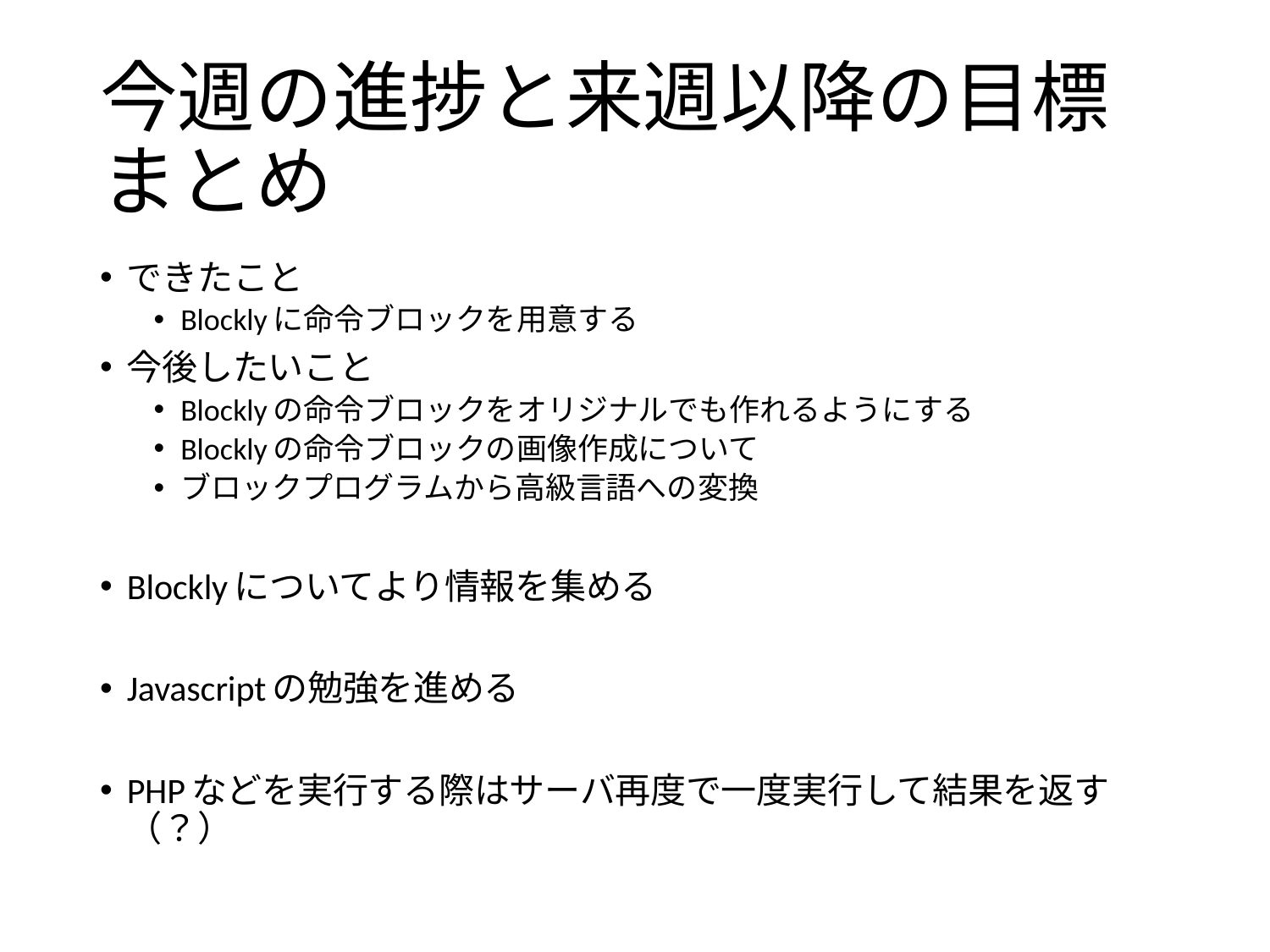

# 今週の進捗と来週以降の目標まとめ
できたこと
Blocklyに命令ブロックを用意する
今後したいこと
Blocklyの命令ブロックをオリジナルでも作れるようにする
Blocklyの命令ブロックの画像作成について
ブロックプログラムから高級言語への変換

Blocklyについてより情報を集める

Javascriptの勉強を進める

PHPなどを実行する際はサーバ再度で一度実行して結果を返す（？）